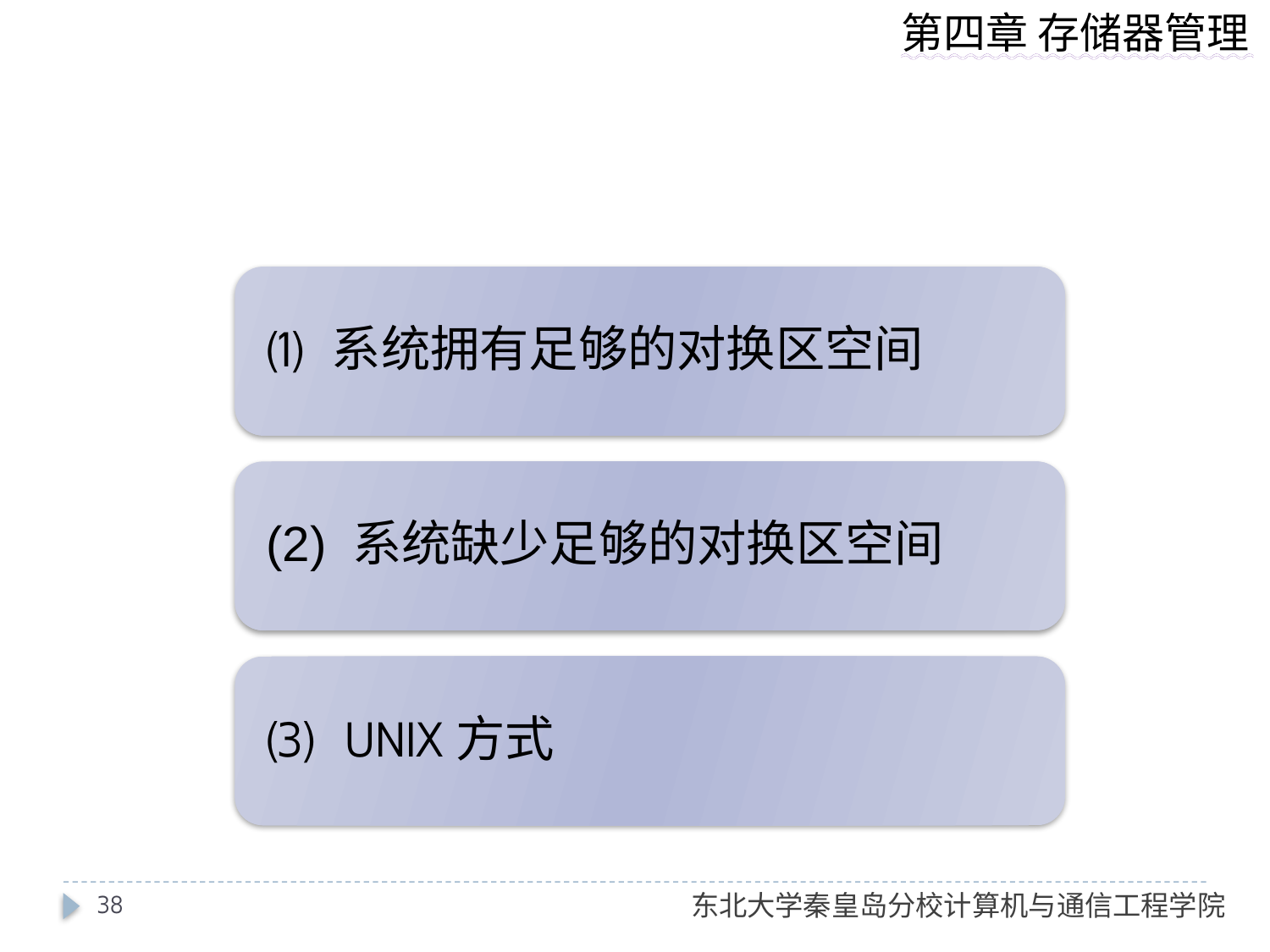

(1) 系统拥有足够的对换区空间
(2) 系统缺少足够的对换区空间
(3)  UNIX方式
38